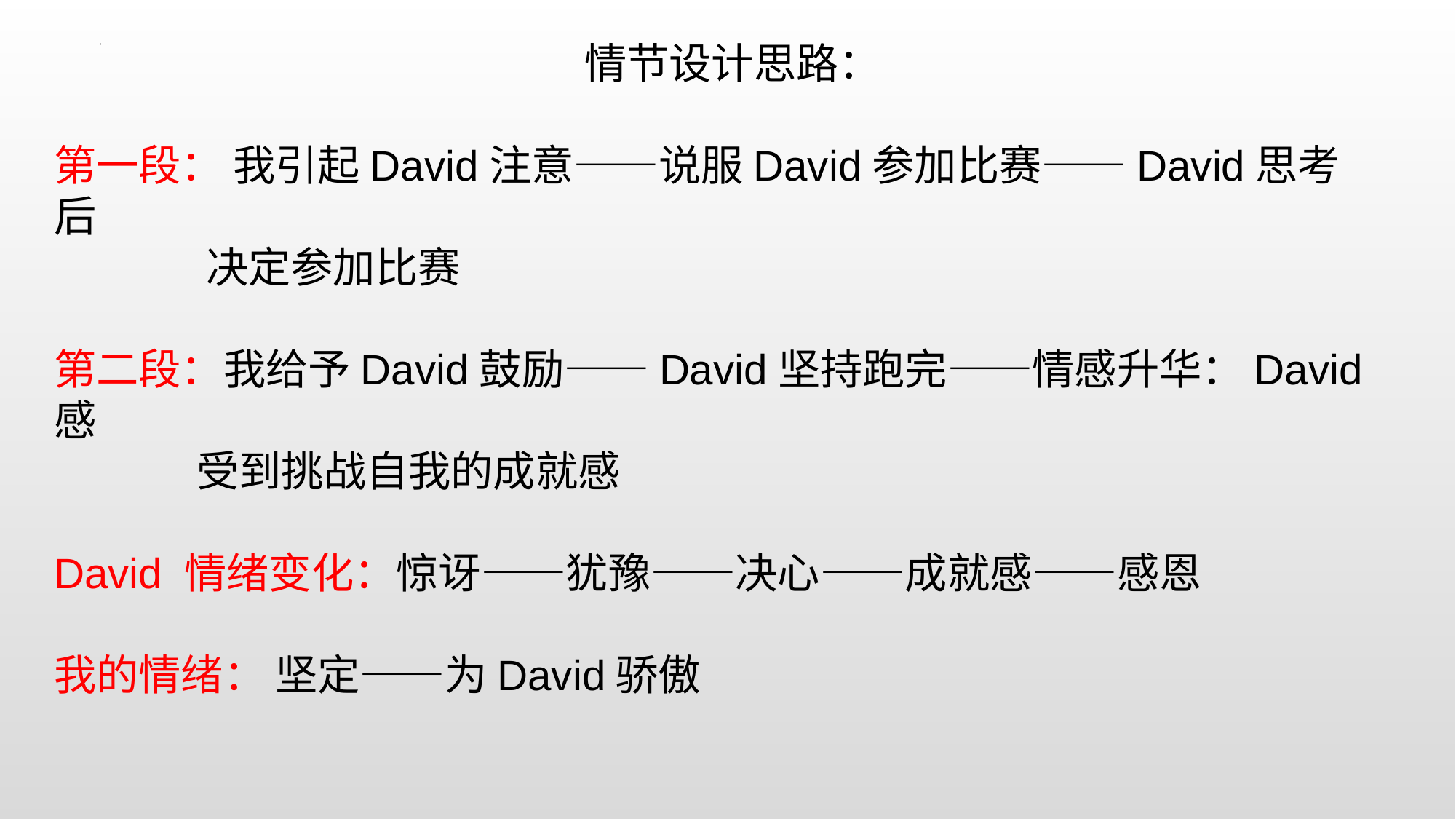

情节设计思路：

第一段： 我引起David注意——说服David参加比赛——David思考后
               决定参加比赛

第二段：我给予David鼓励——David坚持跑完——情感升华：David感
              受到挑战自我的成就感

David 情绪变化：惊讶——犹豫——决心——成就感——感恩

我的情绪： 坚定——为David骄傲